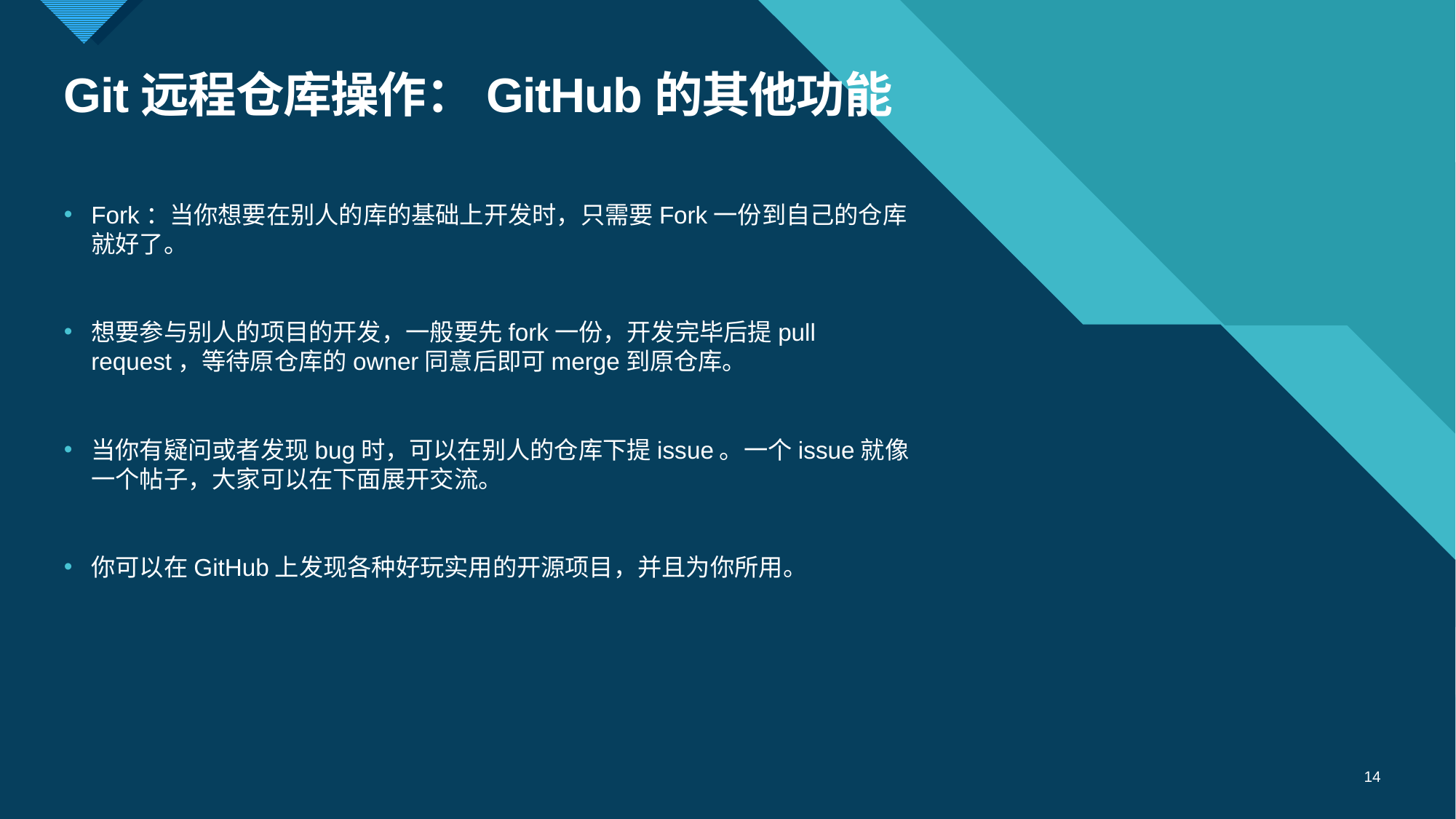

# Git远程仓库操作：GitHub的其他功能
Fork：当你想要在别人的库的基础上开发时，只需要Fork一份到自己的仓库就好了。

想要参与别人的项目的开发，一般要先fork一份，开发完毕后提pull request，等待原仓库的owner同意后即可merge到原仓库。

当你有疑问或者发现bug时，可以在别人的仓库下提issue。一个issue就像一个帖子，大家可以在下面展开交流。

你可以在GitHub上发现各种好玩实用的开源项目，并且为你所用。
14